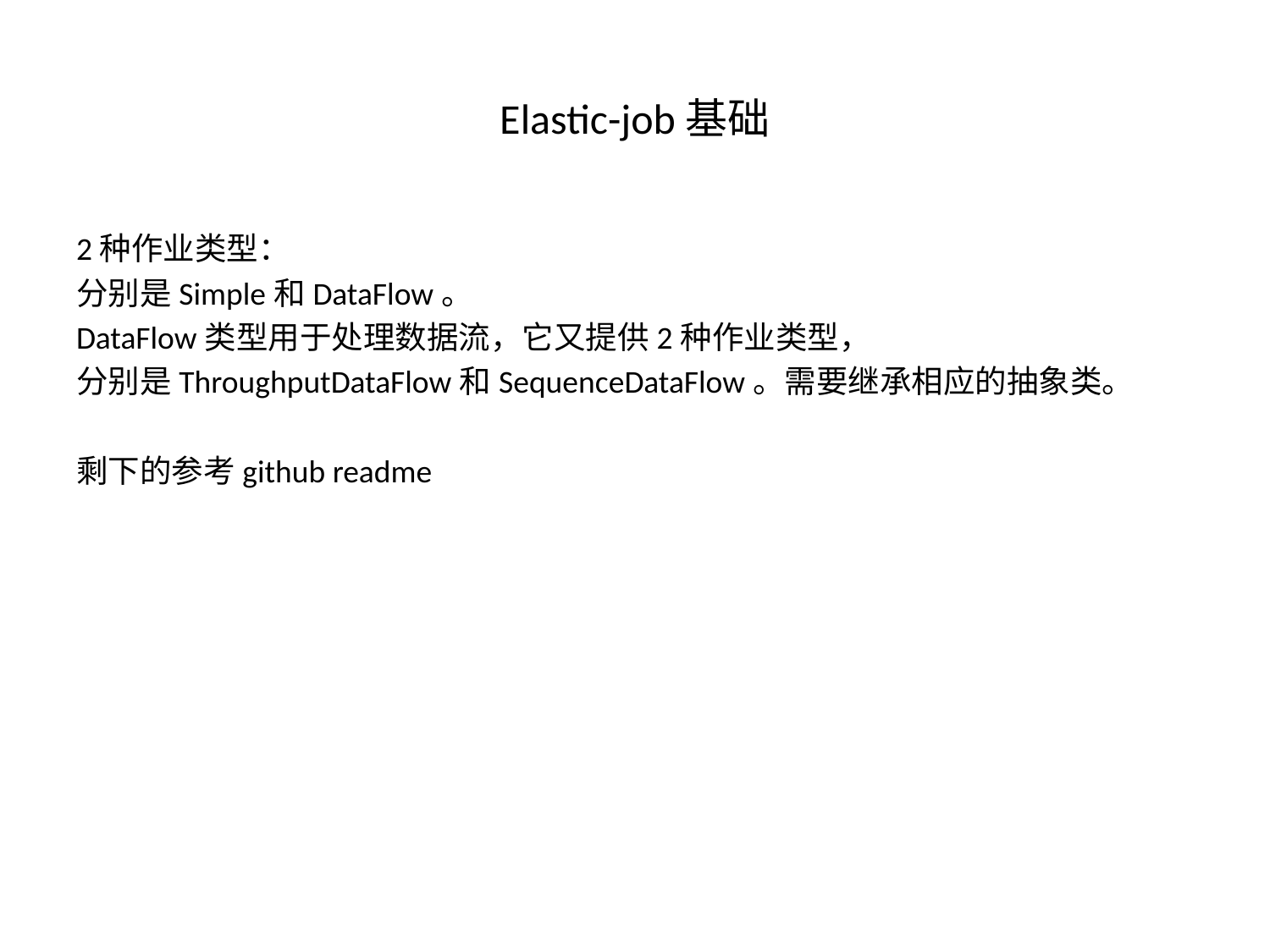

# Elastic-job基础
2种作业类型：
分别是Simple和DataFlow。
DataFlow类型用于处理数据流，它又提供2种作业类型，
分别是ThroughputDataFlow和SequenceDataFlow。需要继承相应的抽象类。

剩下的参考github readme